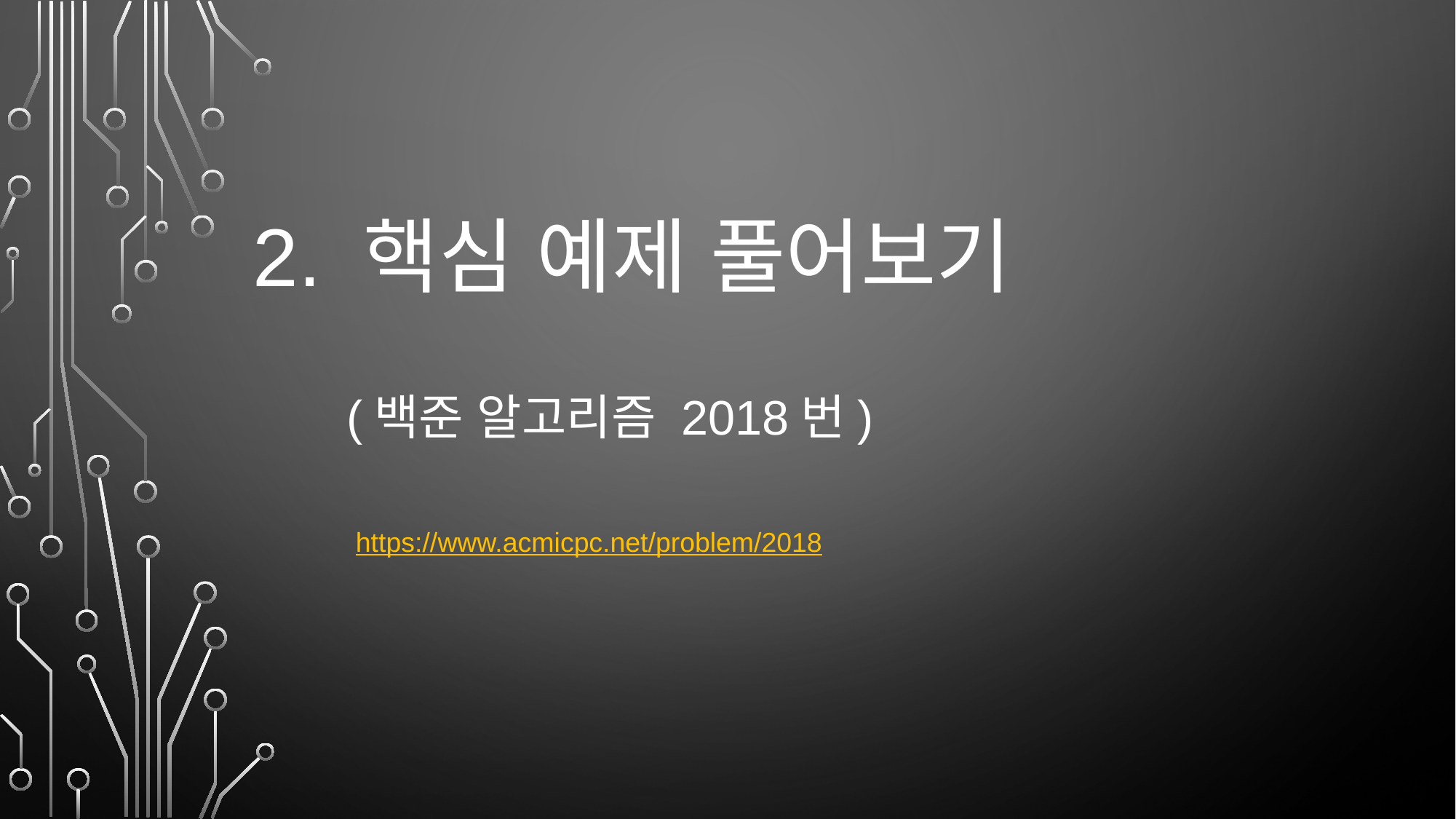

# 2. 핵심 예제 풀어보기 (백준 알고리즘 2018번)
https://www.acmicpc.net/problem/2018